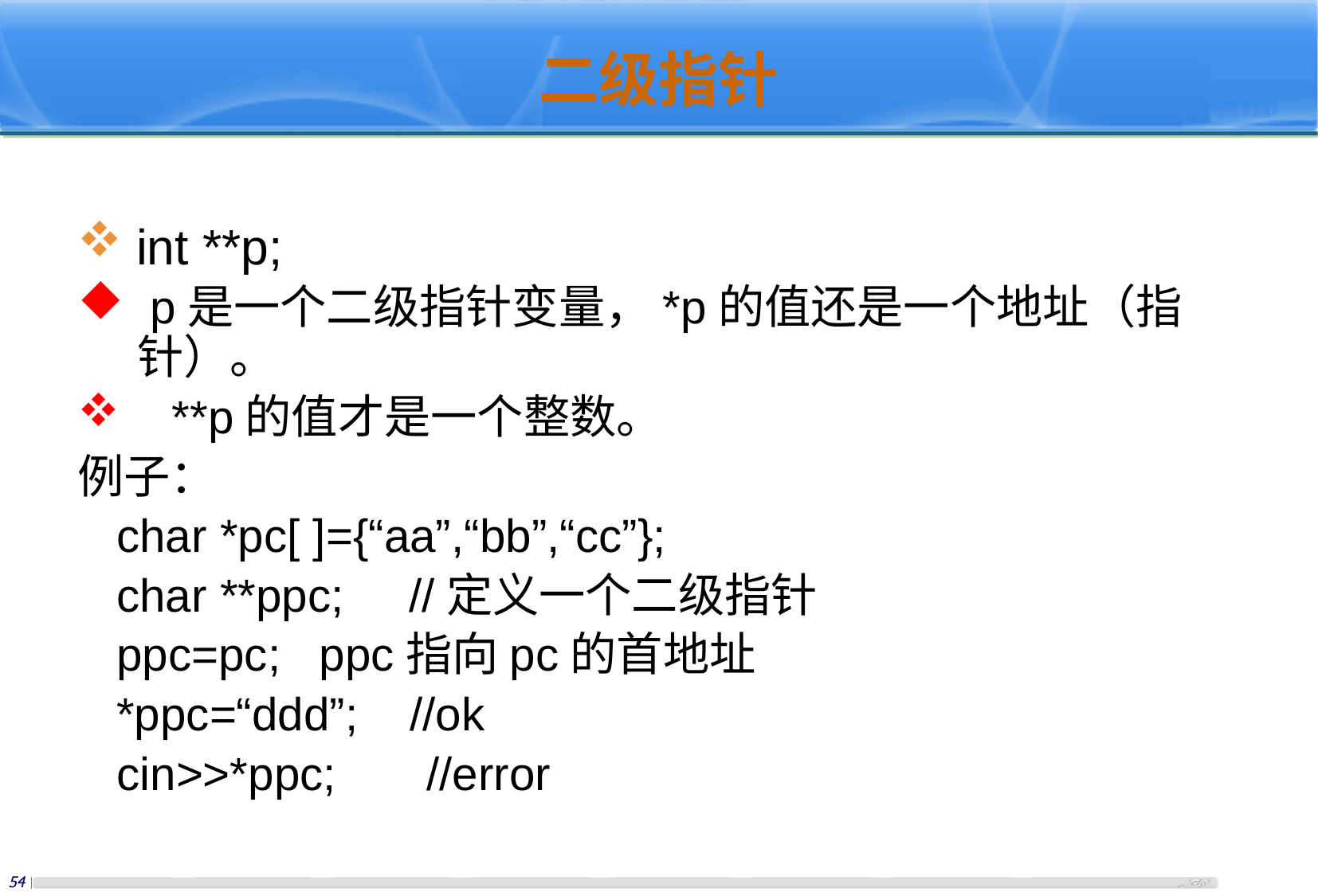

# 二级指针
int **p;
 p是一个二级指针变量，*p的值还是一个地址（指针）。
    **p的值才是一个整数。
例子：
   char *pc[ ]={“aa”,“bb”,“cc”};
   char **ppc;     //定义一个二级指针
   ppc=pc;   ppc指向pc的首地址
   *ppc=“ddd”;    //ok
   cin>>*ppc;       //error